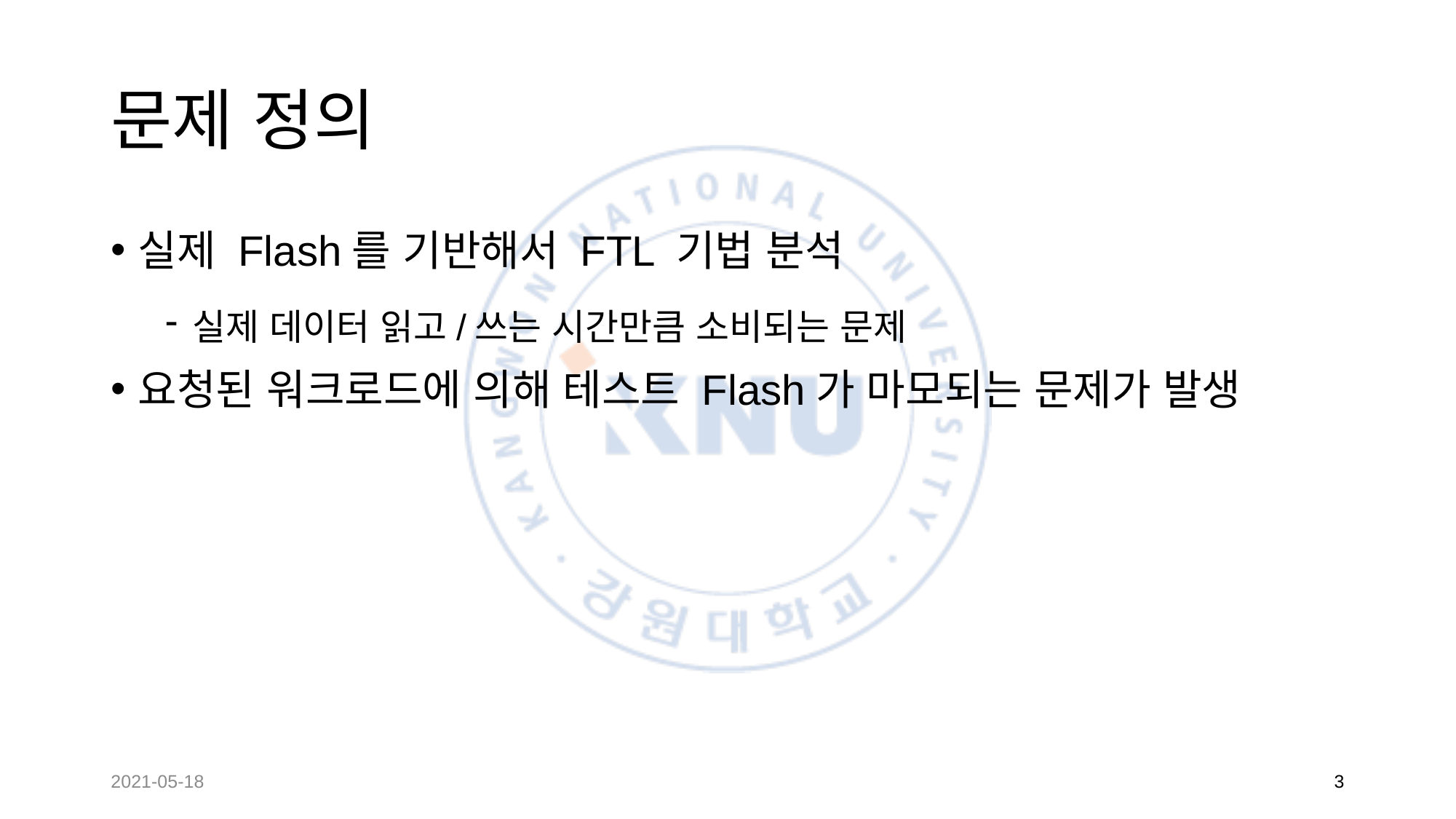

# 문제 정의
실제 Flash를 기반해서 FTL 기법 분석
실제 데이터 읽고/쓰는 시간만큼 소비되는 문제
요청된 워크로드에 의해 테스트 Flash가 마모되는 문제가 발생

2021-05-18
3